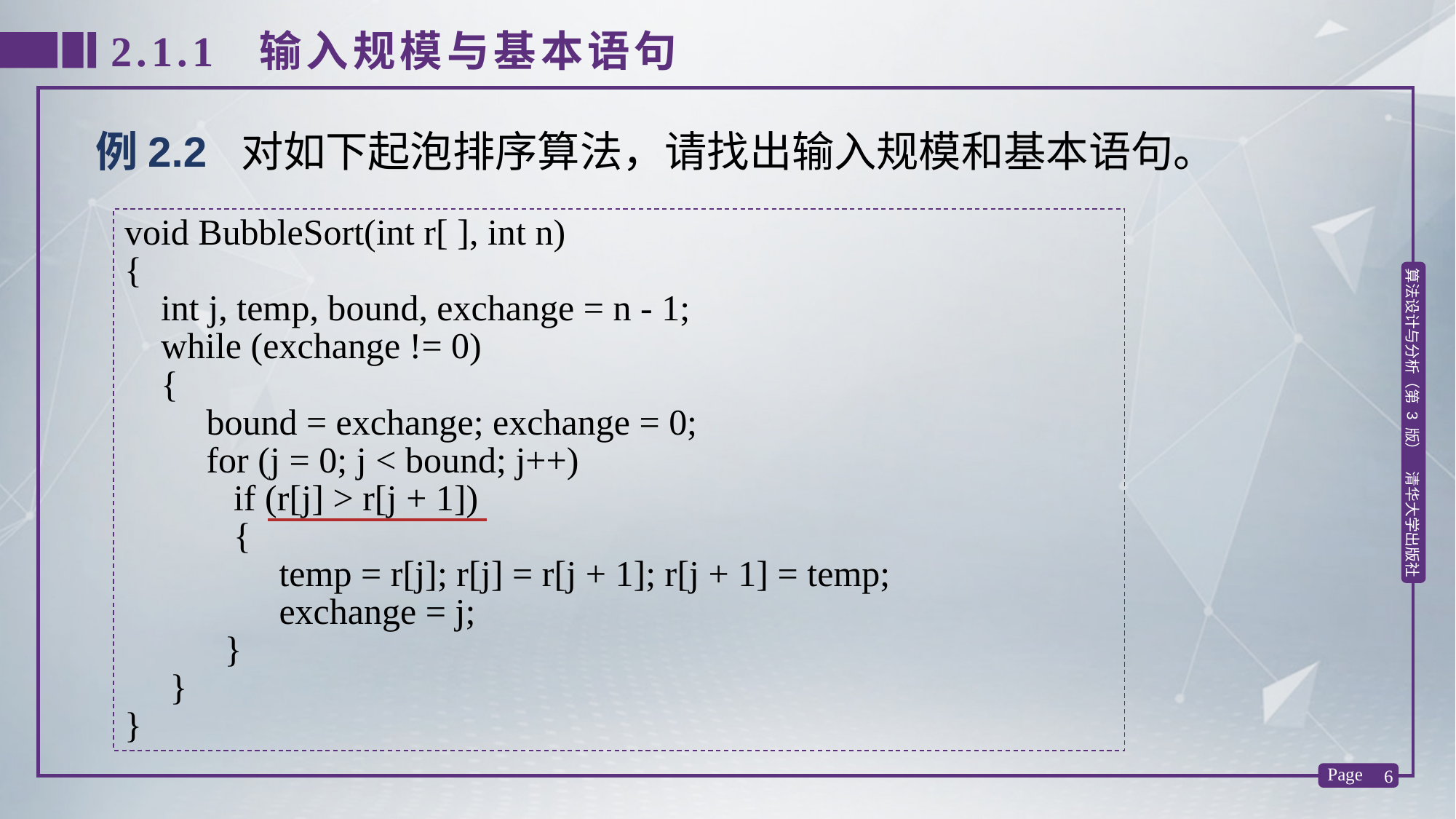

2.1.1  输入规模与基本语句
例2.2  对如下起泡排序算法，请找出输入规模和基本语句。
void BubbleSort(int r[ ], int n)
{
    int j, temp, bound, exchange = n - 1;
    while (exchange != 0)
    {
         bound = exchange; exchange = 0;
         for (j = 0; j < bound; j++)
            if (r[j] > r[j + 1])
            {
                 temp = r[j]; r[j] = r[j + 1]; r[j + 1] = temp;
                 exchange = j;
           }
     }
}